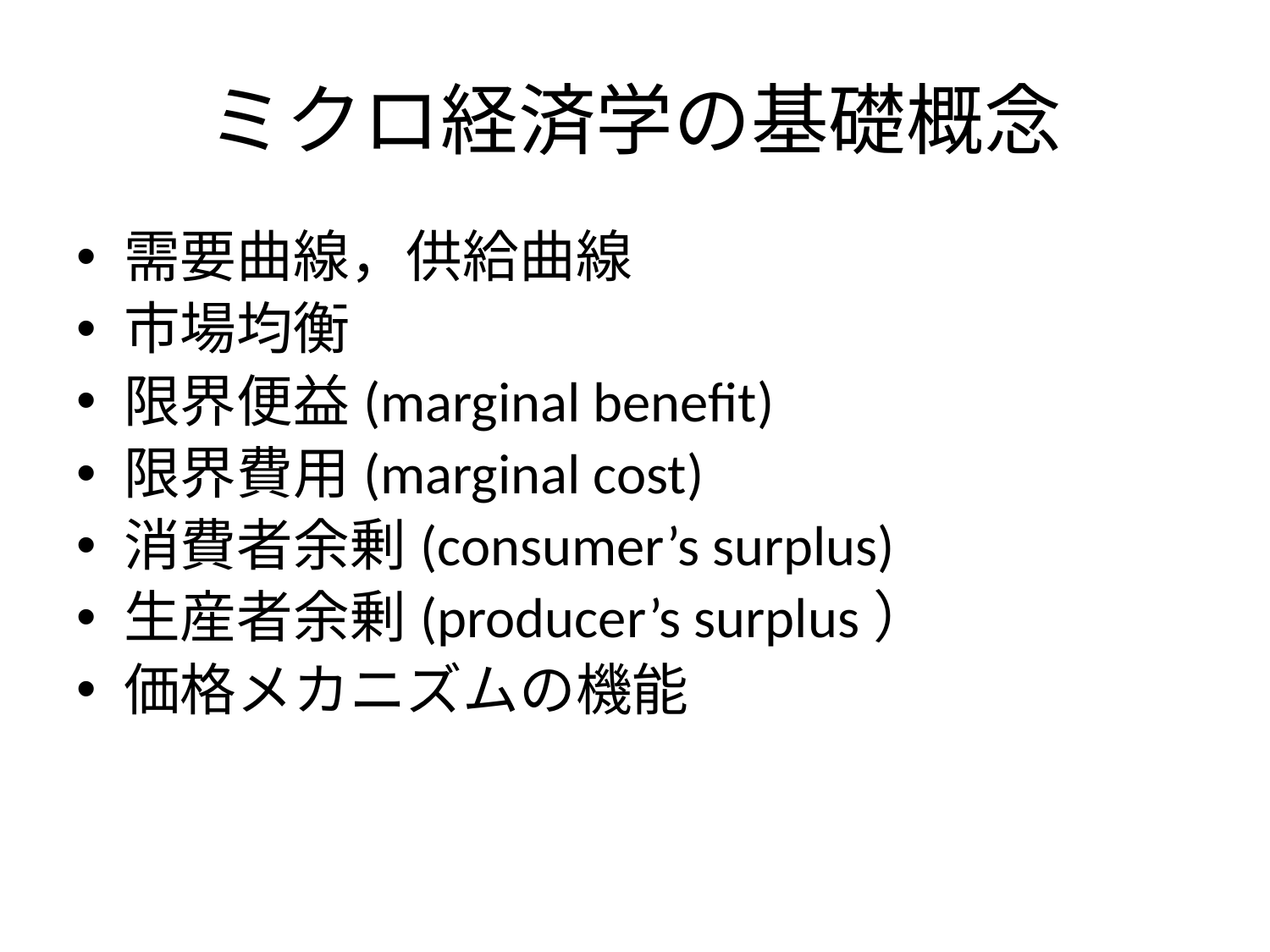

# ミクロ経済学の基礎概念
需要曲線，供給曲線
市場均衡
限界便益(marginal benefit)
限界費用(marginal cost)
消費者余剰(consumer’s surplus)
生産者余剰(producer’s surplus）
価格メカニズムの機能